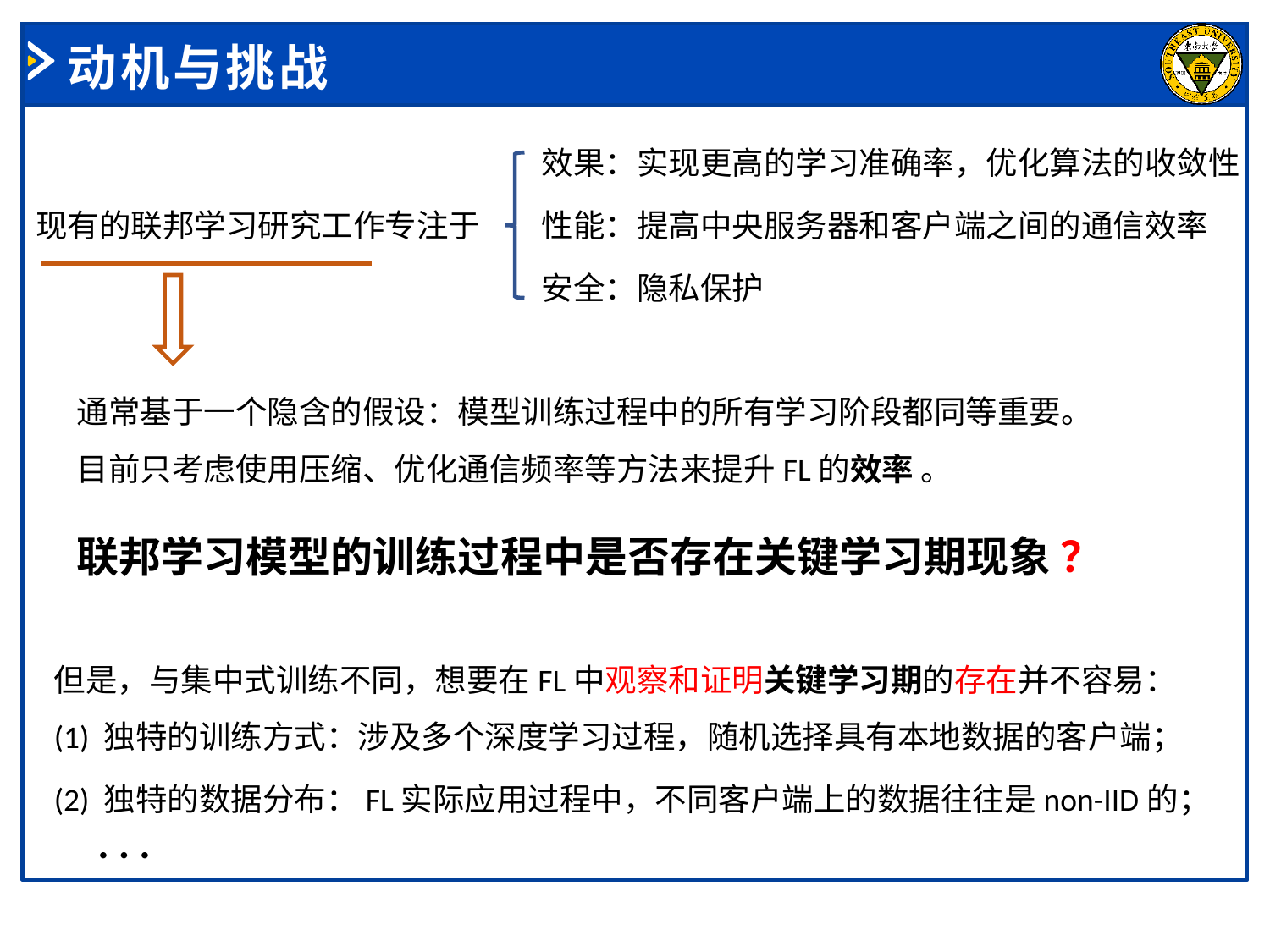

# 动机与挑战
效果：实现更高的学习准确率，优化算法的收敛性

现有的联邦学习研究工作专注于
性能：提高中央服务器和客户端之间的通信效率
安全：隐私保护

通常基于一个隐含的假设：模型训练过程中的所有学习阶段都同等重要。
目前只考虑使用压缩、优化通信频率等方法来提升FL的效率 。
联邦学习模型的训练过程中是否存在关键学习期现象 ？
但是，与集中式训练不同，想要在FL中观察和证明关键学习期的存在并不容易：
(1) 独特的训练方式：涉及多个深度学习过程，随机选择具有本地数据的客户端；
(2) 独特的数据分布：FL实际应用过程中，不同客户端上的数据往往是non-IID的；

. . .